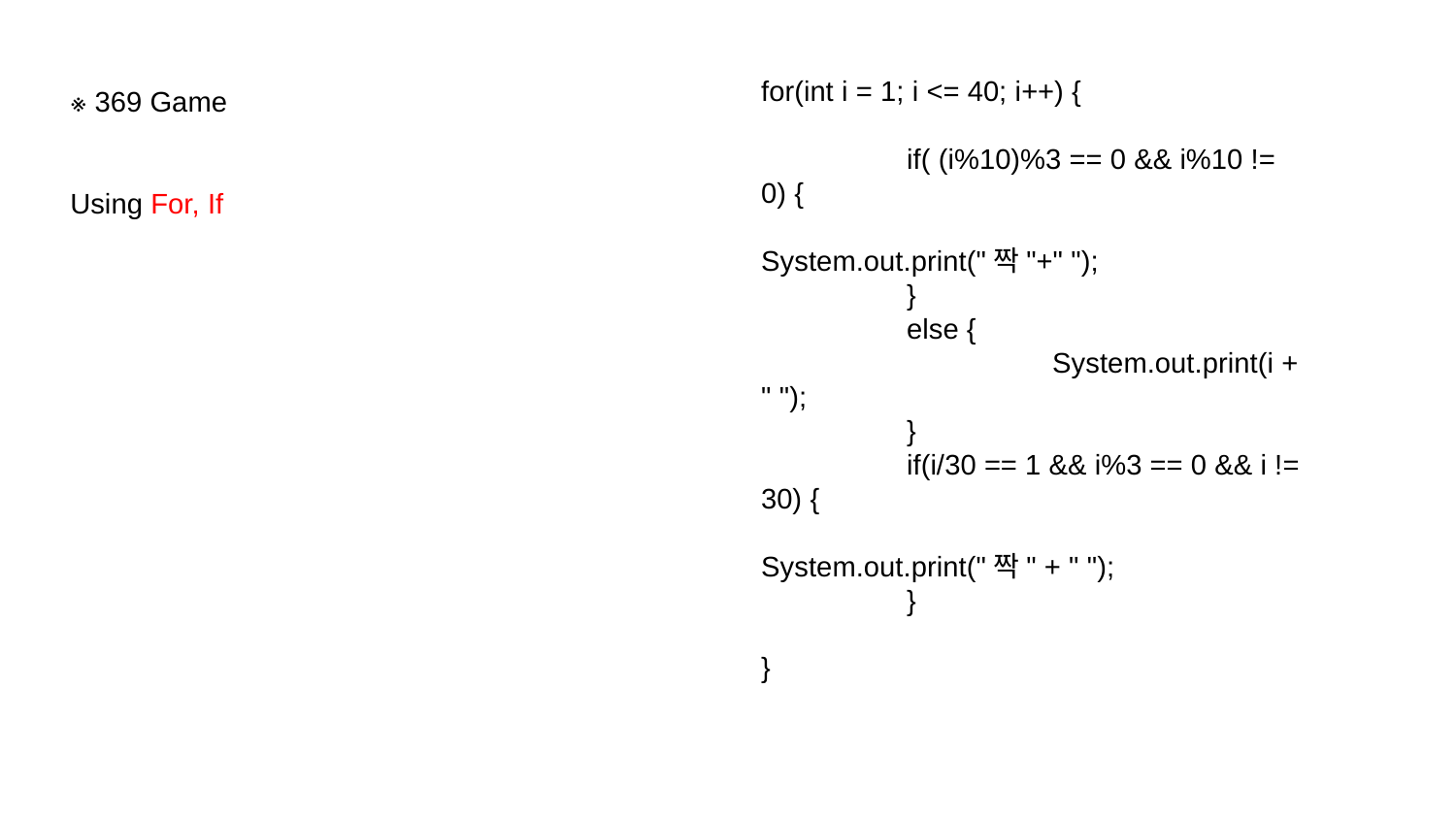

for(int i = 1; i <= 40; i++) {

	if( (i%10)%3 == 0 && i%10 != 0) {
		System.out.print("짝"+" ");
	}
	else {
		System.out.print(i + " ");
	}
	if(i/30 == 1 && i%3 == 0 && i != 30) {
		System.out.print("짝" + " ");
	}

}

※ 369 Game

Using For, If